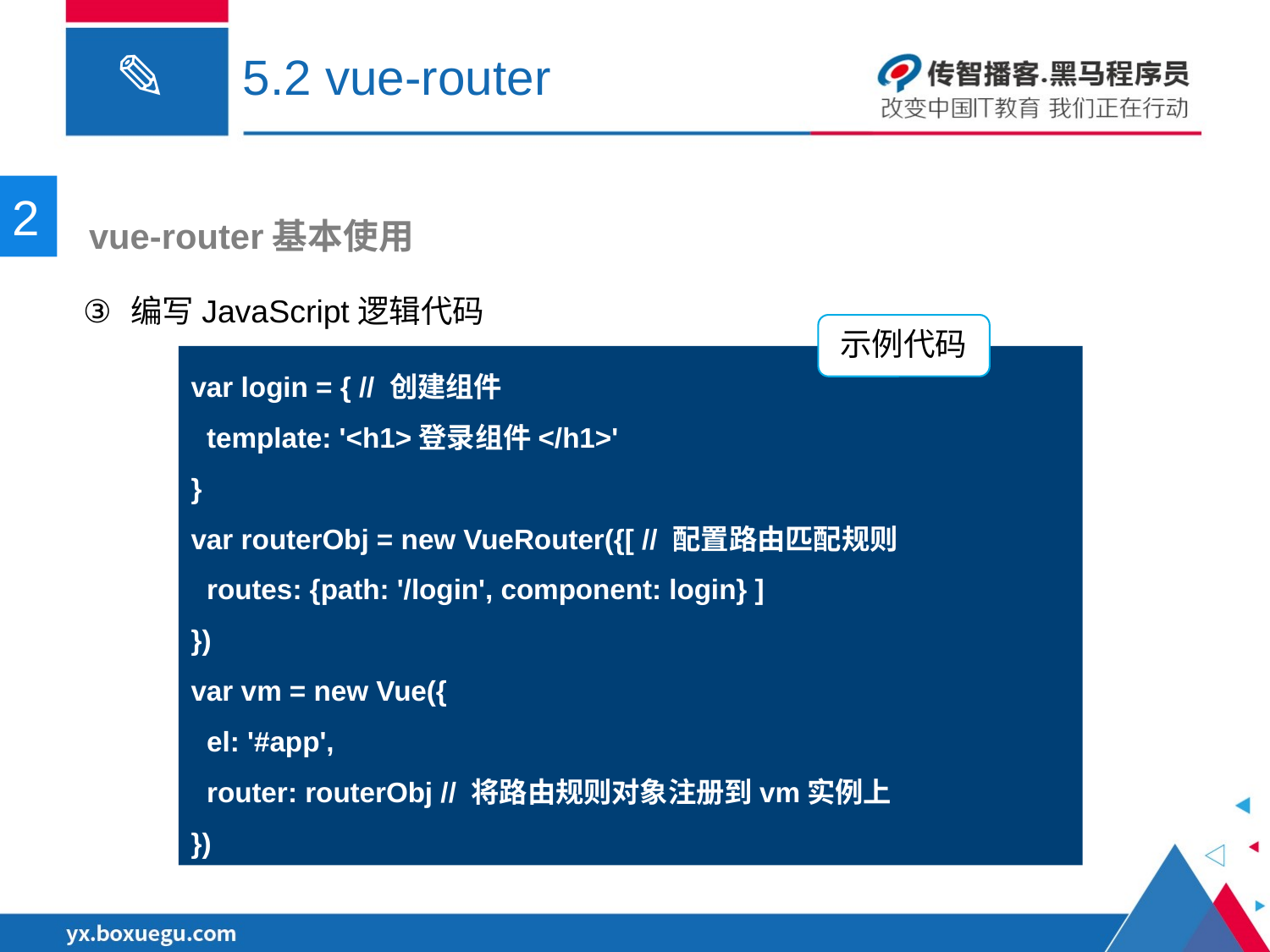

# 5.2 vue-router

2
  vue-router基本使用
编写JavaScript逻辑代码
示例代码
var login = { // 创建组件
  template: '<h1>登录组件</h1>'
}
var routerObj = new VueRouter({[ // 配置路由匹配规则
  routes: {path: '/login', component: login} ]
})
var vm = new Vue({
  el: '#app',
  router: routerObj // 将路由规则对象注册到vm实例上
})